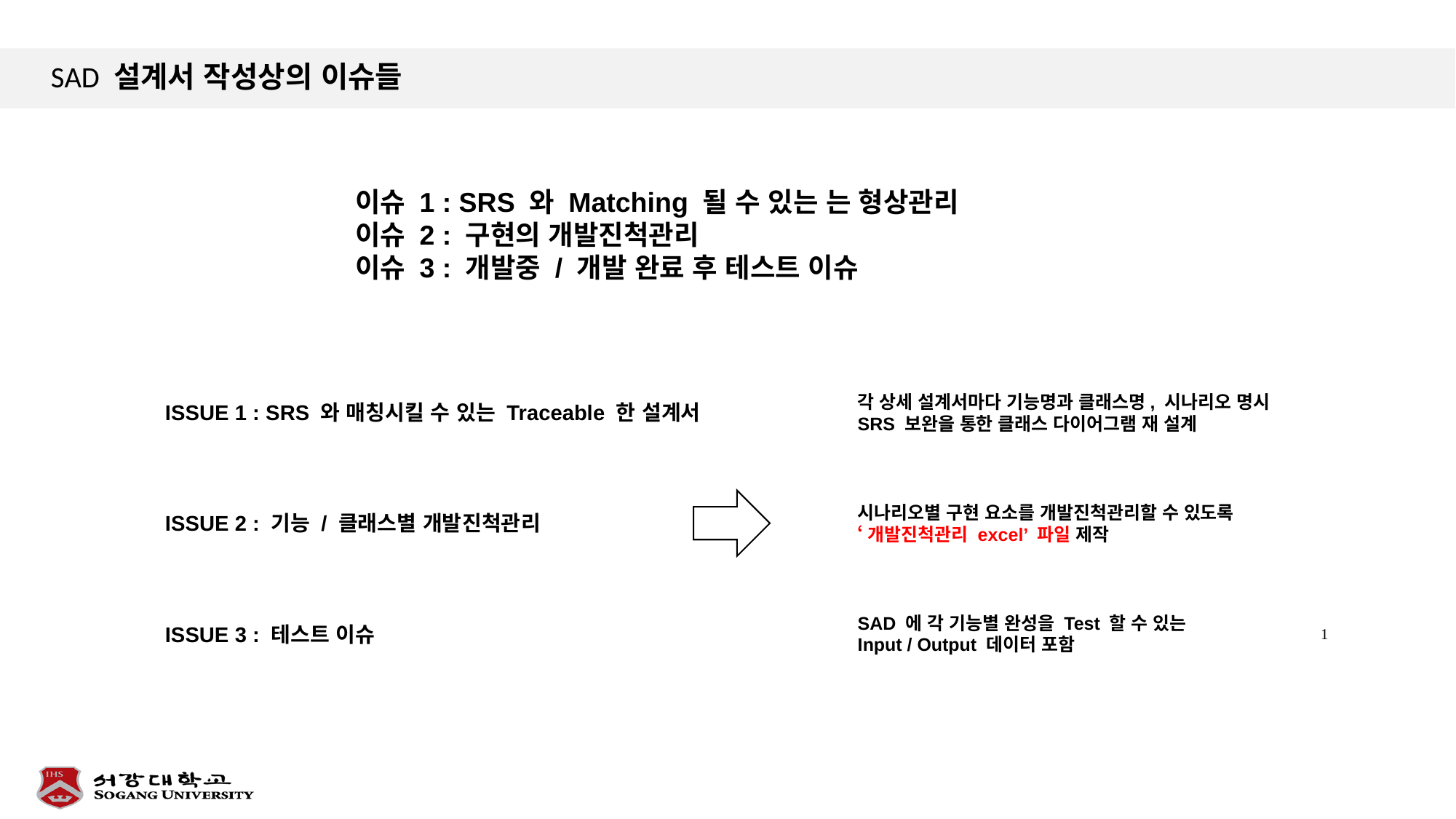

# SAD 설계서 작성상의 이슈들
이슈 1 : SRS 와 Matching 될 수 있는 는 형상관리
이슈 2 : 구현의 개발진척관리
이슈 3 : 개발중 / 개발 완료 후 테스트 이슈
각 상세 설계서마다 기능명과 클래스명, 시나리오 명시
SRS 보완을 통한 클래스 다이어그램 재 설계
ISSUE 1 : SRS 와 매칭시킬 수 있는 Traceable 한 설계서

시나리오별 구현 요소를 개발진척관리할 수 있도록
‘개발진척관리 excel’ 파일 제작
ISSUE 2 : 기능 / 클래스별 개발진척관리
SAD 에 각 기능별 완성을 Test 할 수 있는
Input / Output 데이터 포함
ISSUE 3 : 테스트 이슈
1